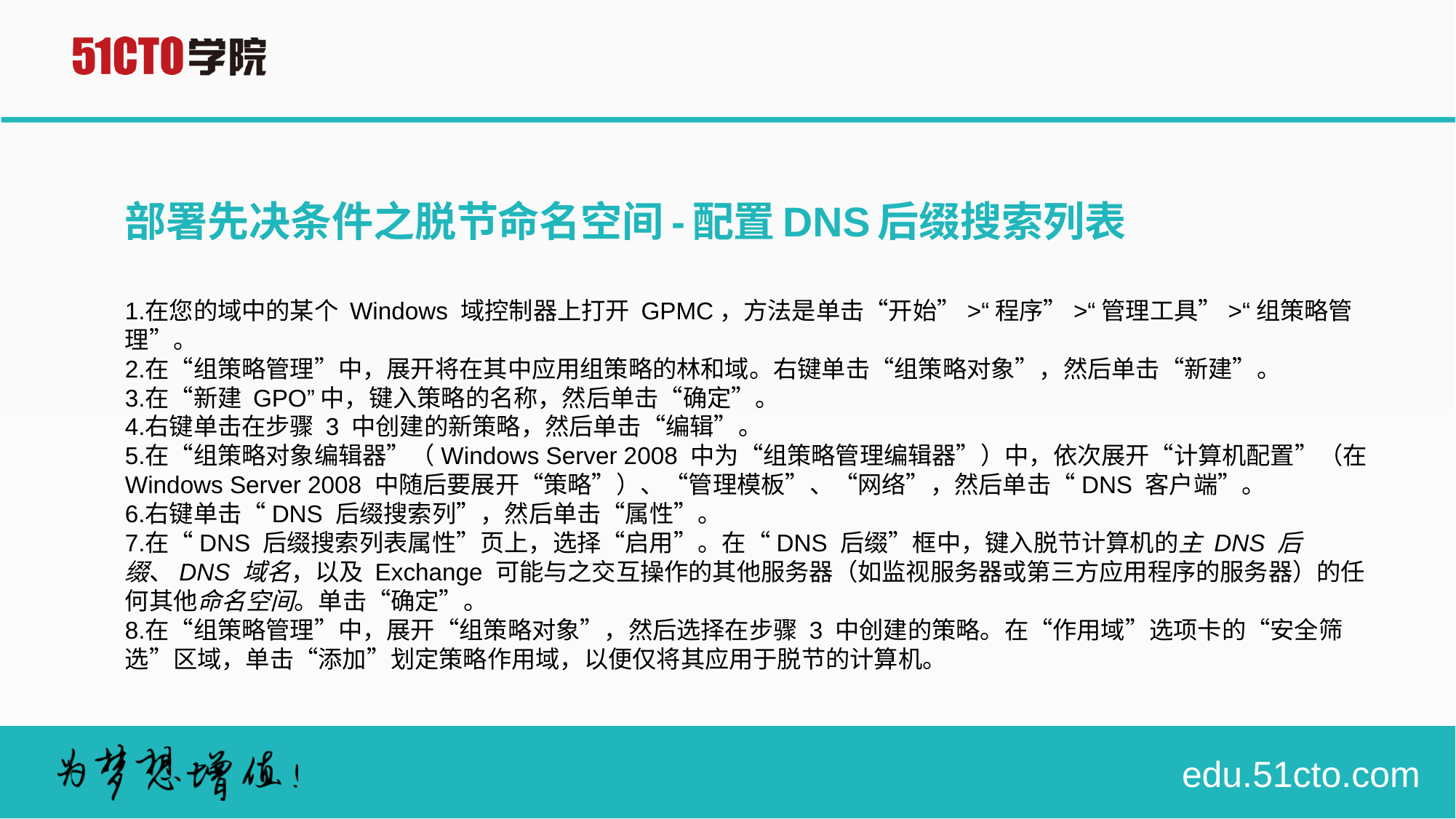

# 部署先决条件之脱节命名空间-配置DNS后缀搜索列表

在您的域中的某个 Windows 域控制器上打开 GPMC，方法是单击“开始”>“程序”>“管理工具”>“组策略管理”。
在“组策略管理”中，展开将在其中应用组策略的林和域。右键单击“组策略对象”，然后单击“新建”。
在“新建 GPO”中，键入策略的名称，然后单击“确定”。
右键单击在步骤 3 中创建的新策略，然后单击“编辑”。
在“组策略对象编辑器”（Windows Server 2008 中为“组策略管理编辑器”）中，依次展开“计算机配置”（在 Windows Server 2008 中随后要展开“策略”）、“管理模板”、“网络”，然后单击“DNS 客户端”。
右键单击“DNS 后缀搜索列”，然后单击“属性”。
在“DNS 后缀搜索列表属性”页上，选择“启用”。在“DNS 后缀”框中，键入脱节计算机的主 DNS 后缀、DNS 域名，以及 Exchange 可能与之交互操作的其他服务器（如监视服务器或第三方应用程序的服务器）的任何其他命名空间。单击“确定”。
在“组策略管理”中，展开“组策略对象”，然后选择在步骤 3 中创建的策略。在“作用域”选项卡的“安全筛选”区域，单击“添加”划定策略作用域，以便仅将其应用于脱节的计算机。